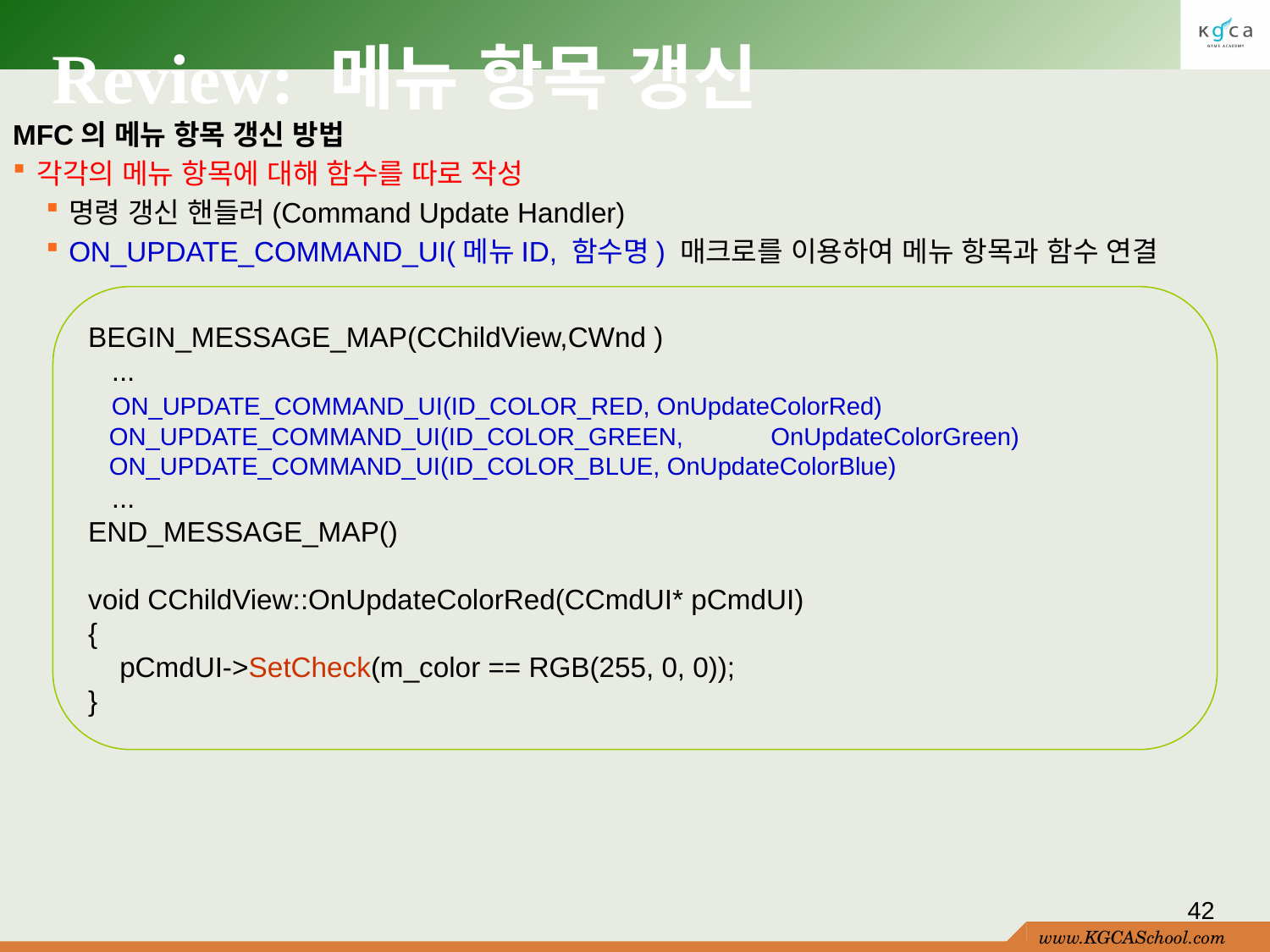

# Review: 메뉴 항목 갱신
MFC의 메뉴 항목 갱신 방법
각각의 메뉴 항목에 대해 함수를 따로 작성
명령 갱신 핸들러(Command Update Handler)
ON_UPDATE_COMMAND_UI(메뉴ID, 함수명) 매크로를 이용하여 메뉴 항목과 함수 연결

BEGIN_MESSAGE_MAP(CChildView,CWnd )
   ...
   ON_UPDATE_COMMAND_UI(ID_COLOR_RED, OnUpdateColorRed)
   ON_UPDATE_COMMAND_UI(ID_COLOR_GREEN, 	OnUpdateColorGreen)
   ON_UPDATE_COMMAND_UI(ID_COLOR_BLUE, OnUpdateColorBlue)
   ...
END_MESSAGE_MAP()

void CChildView::OnUpdateColorRed(CCmdUI* pCmdUI)
{
    pCmdUI->SetCheck(m_color == RGB(255, 0, 0));
}
42